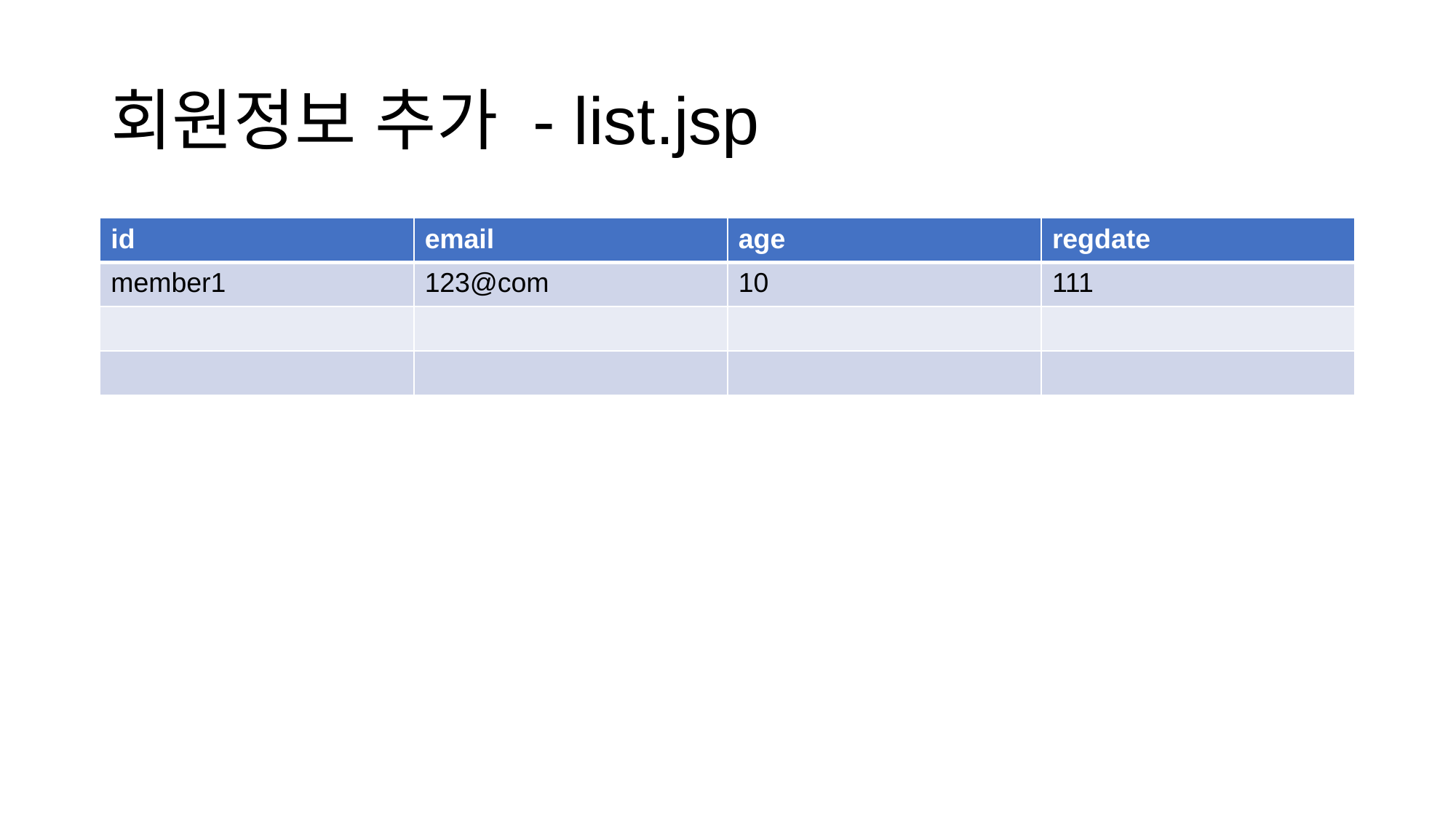

# 회원정보 추가 - list.jsp
| id | email | age | regdate |
| --- | --- | --- | --- |
| member1 | 123@com | 10 | 111 |
|  |  |  |  |
|  |  |  |  |